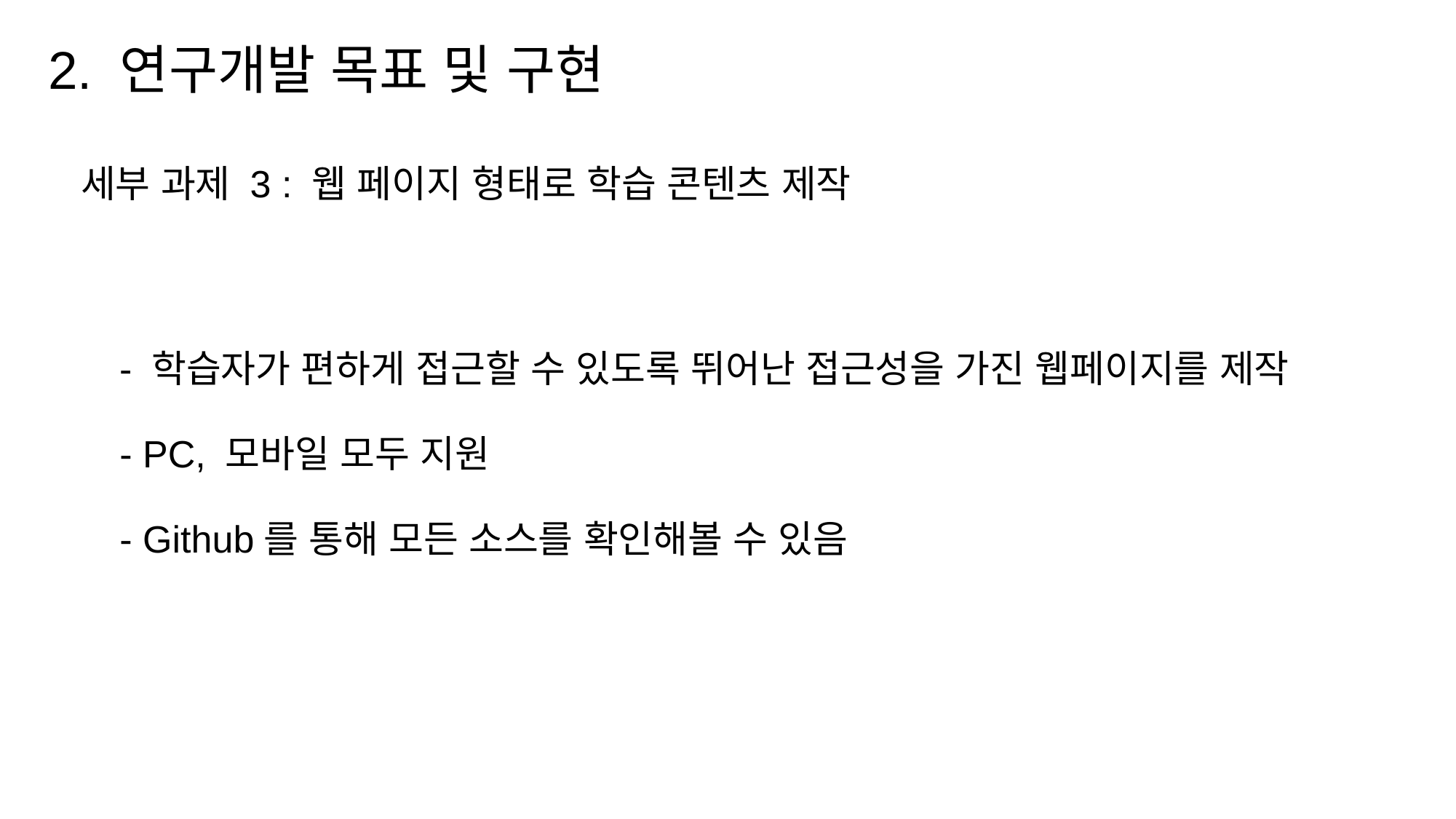

2. 연구개발 목표 및 구현
세부 과제 3 : 웹 페이지 형태로 학습 콘텐츠 제작

- 학습자가 편하게 접근할 수 있도록 뛰어난 접근성을 가진 웹페이지를 제작
- PC, 모바일 모두 지원

- Github를 통해 모든 소스를 확인해볼 수 있음